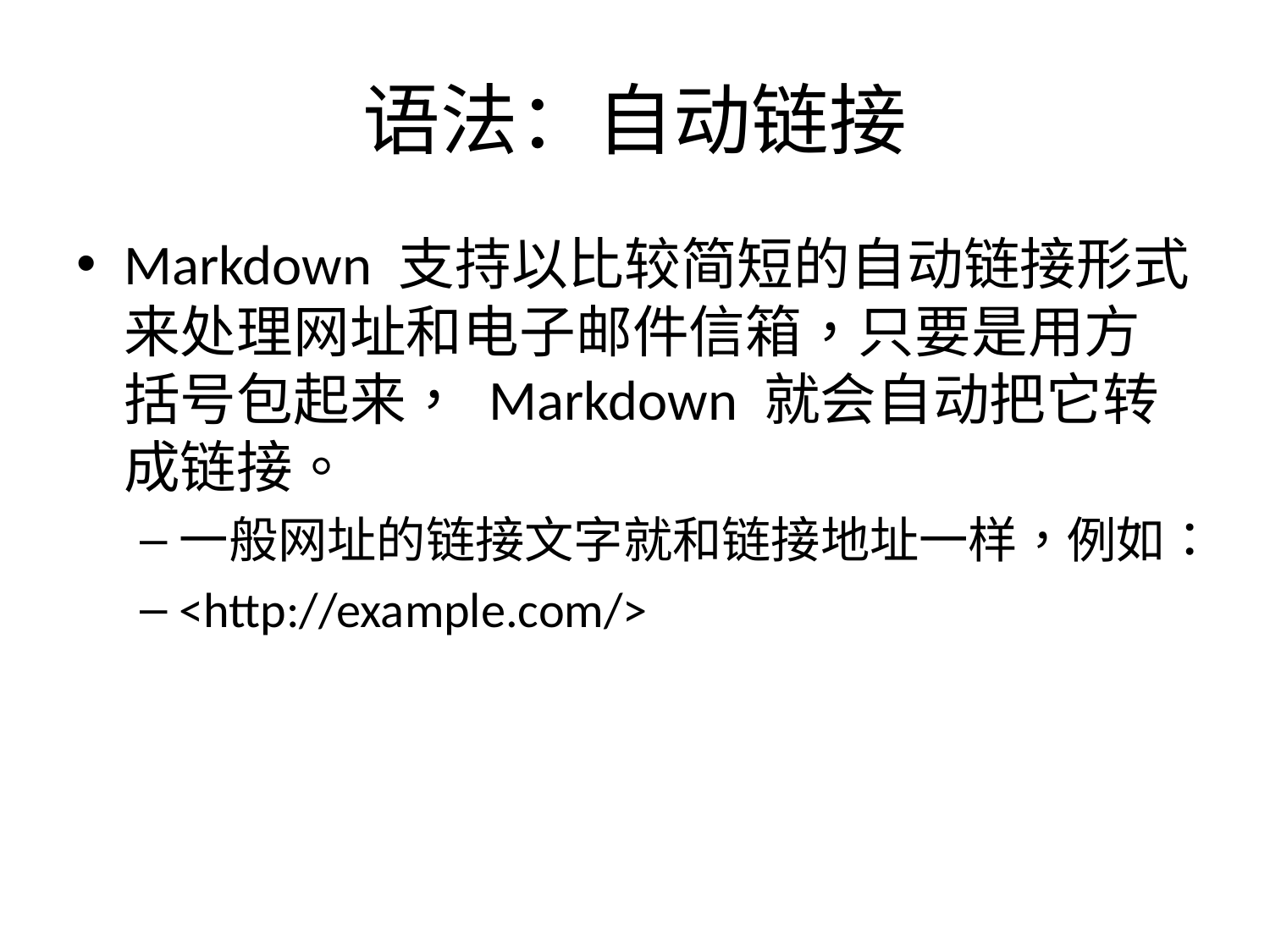

# 语法：自动链接
Markdown 支持以比较简短的自动链接形式来处理网址和电子邮件信箱，只要是用方括号包起来， Markdown 就会自动把它转成链接。
一般网址的链接文字就和链接地址一样，例如：
<http://example.com/>